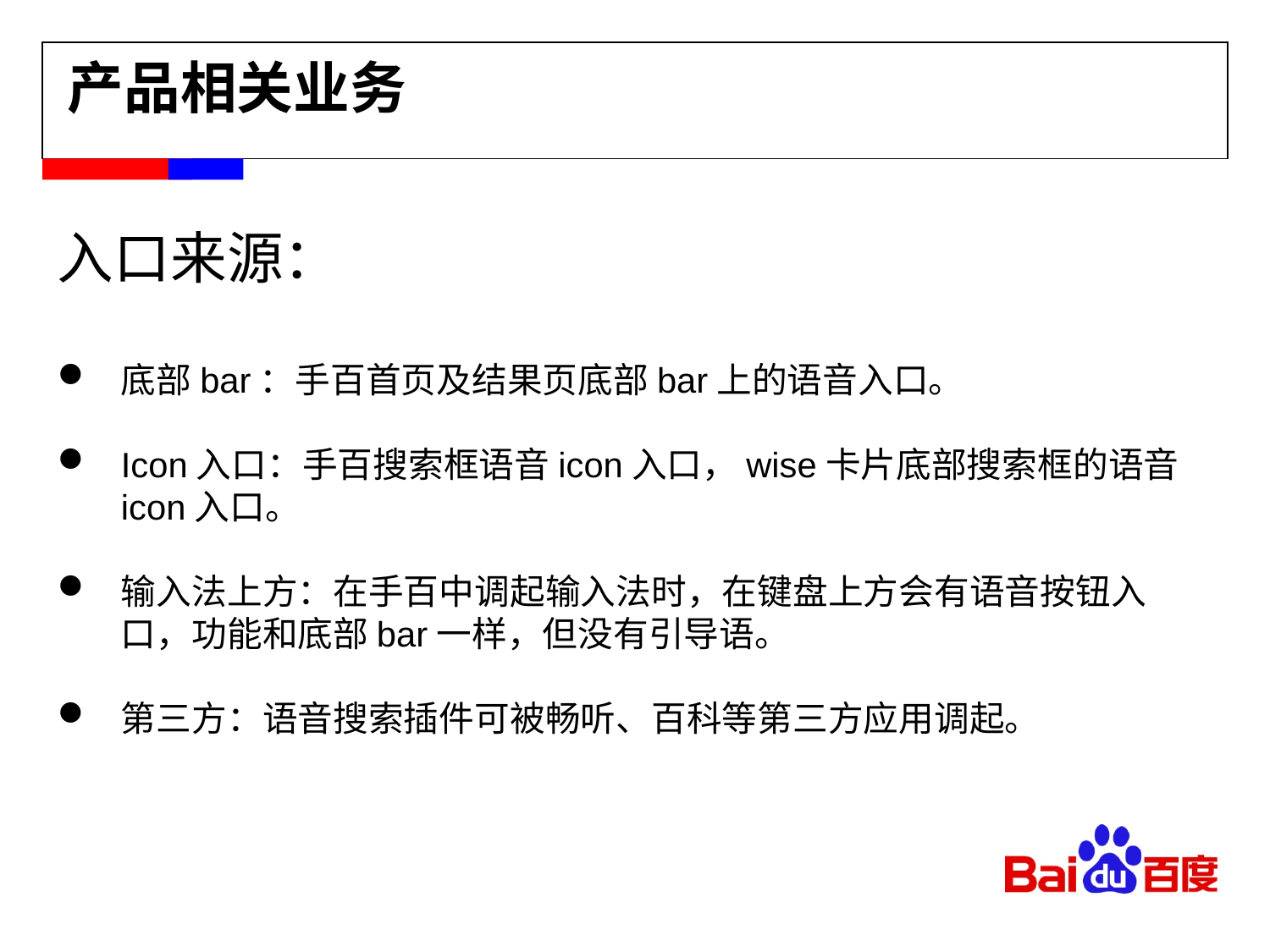

产品相关业务
入口来源：

底部bar：手百首页及结果页底部bar上的语音入口。

Icon入口：手百搜索框语音icon入口，wise卡片底部搜索框的语音icon入口。

输入法上方：在手百中调起输入法时，在键盘上方会有语音按钮入口，功能和底部bar一样，但没有引导语。

第三方：语音搜索插件可被畅听、百科等第三方应用调起。